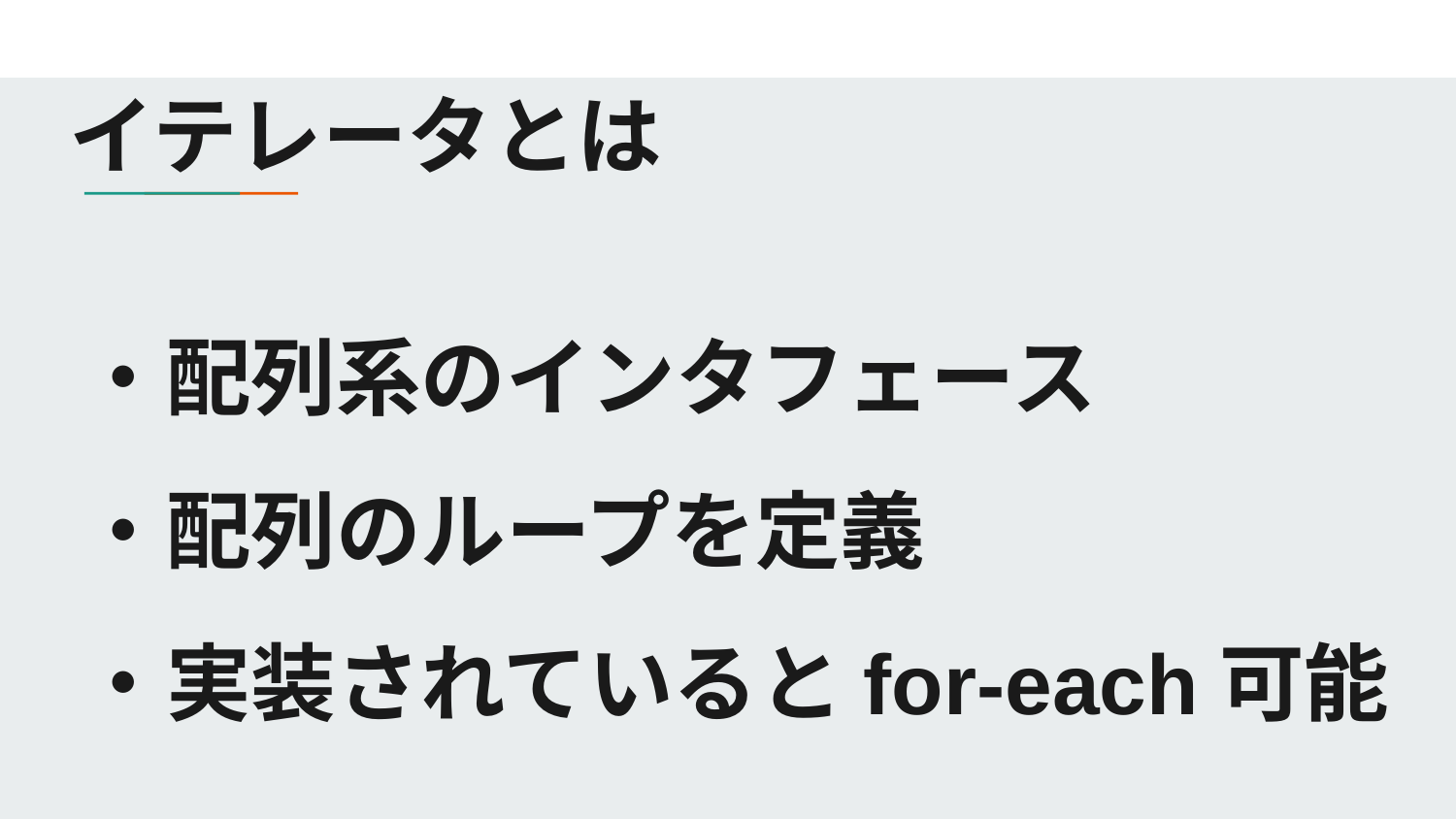

# イテレータとは
・配列系のインタフェース
・配列のループを定義
・実装されているとfor-each可能